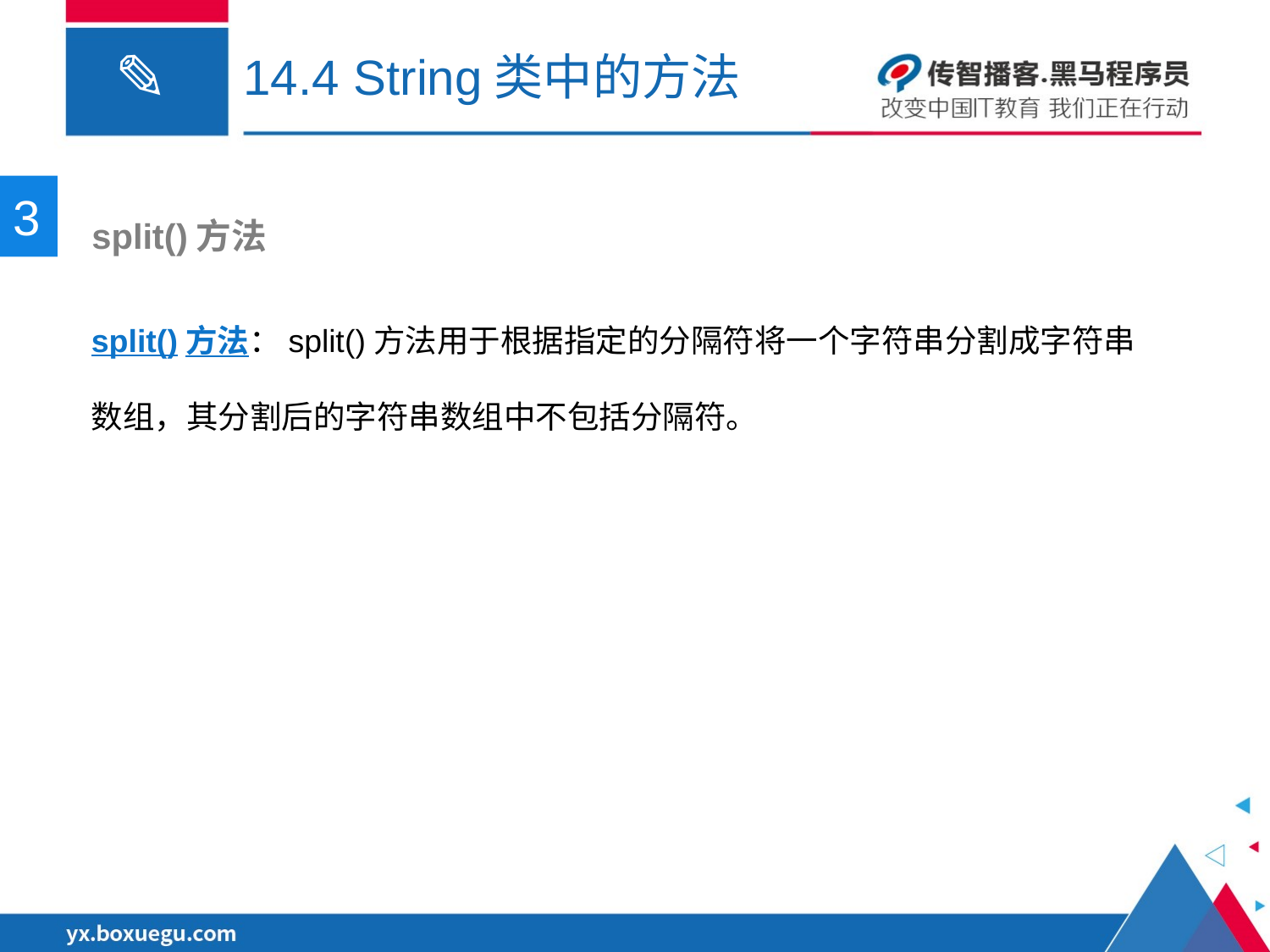

# 14.4 String类中的方法

3
  split()方法
split()方法：split()方法用于根据指定的分隔符将一个字符串分割成字符串数组，其分割后的字符串数组中不包括分隔符。